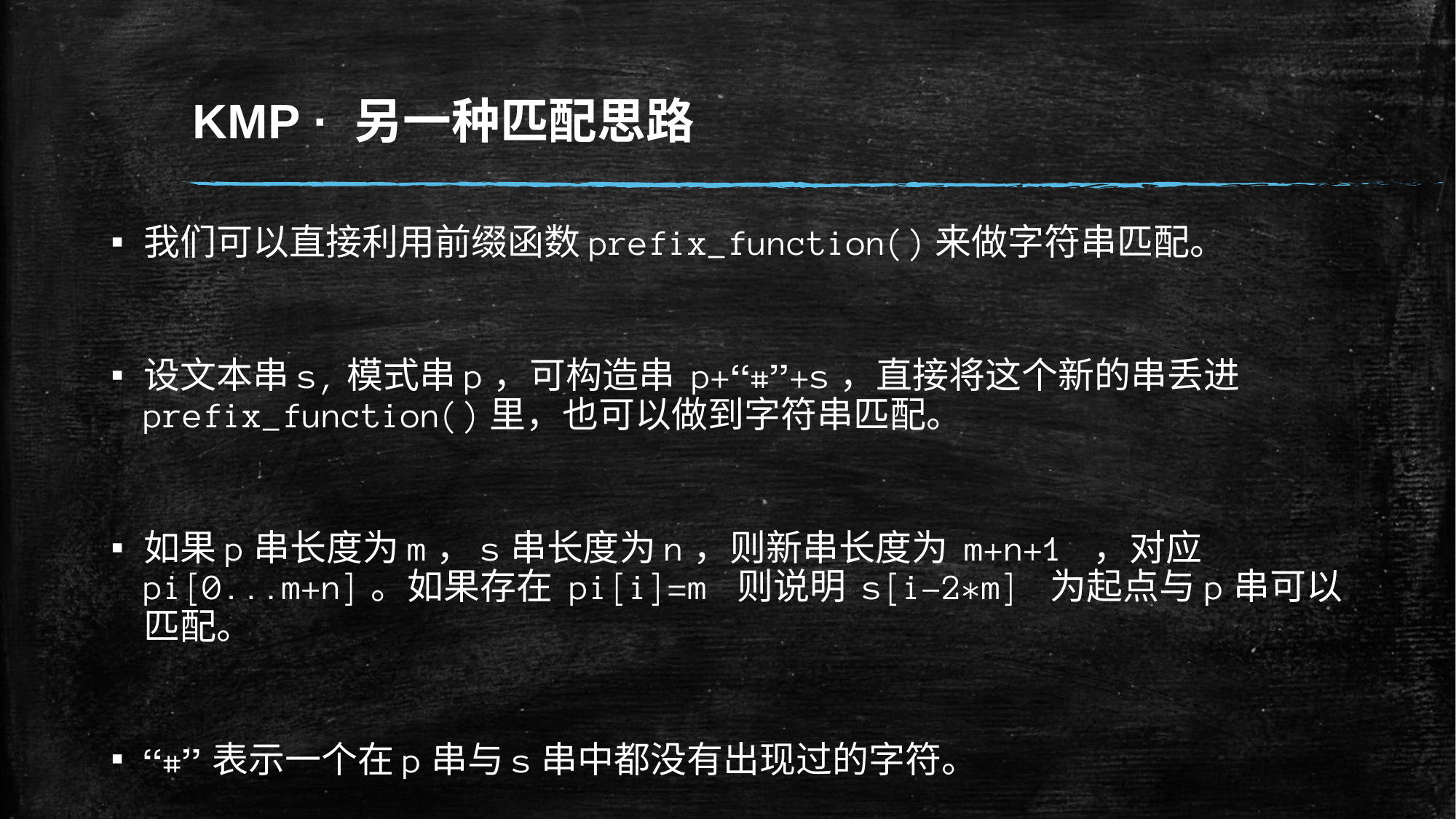

# KMP · 另一种匹配思路
我们可以直接利用前缀函数prefix_function()来做字符串匹配。

设文本串s,模式串p，可构造串 p+“#”+s，直接将这个新的串丢进prefix_function()里，也可以做到字符串匹配。

如果p串长度为m，s串长度为n，则新串长度为 m+n+1 ，对应pi[0...m+n]。如果存在 pi[i]=m 则说明 s[i-2*m] 为起点与p串可以匹配。

“#”表示一个在p串与s串中都没有出现过的字符。